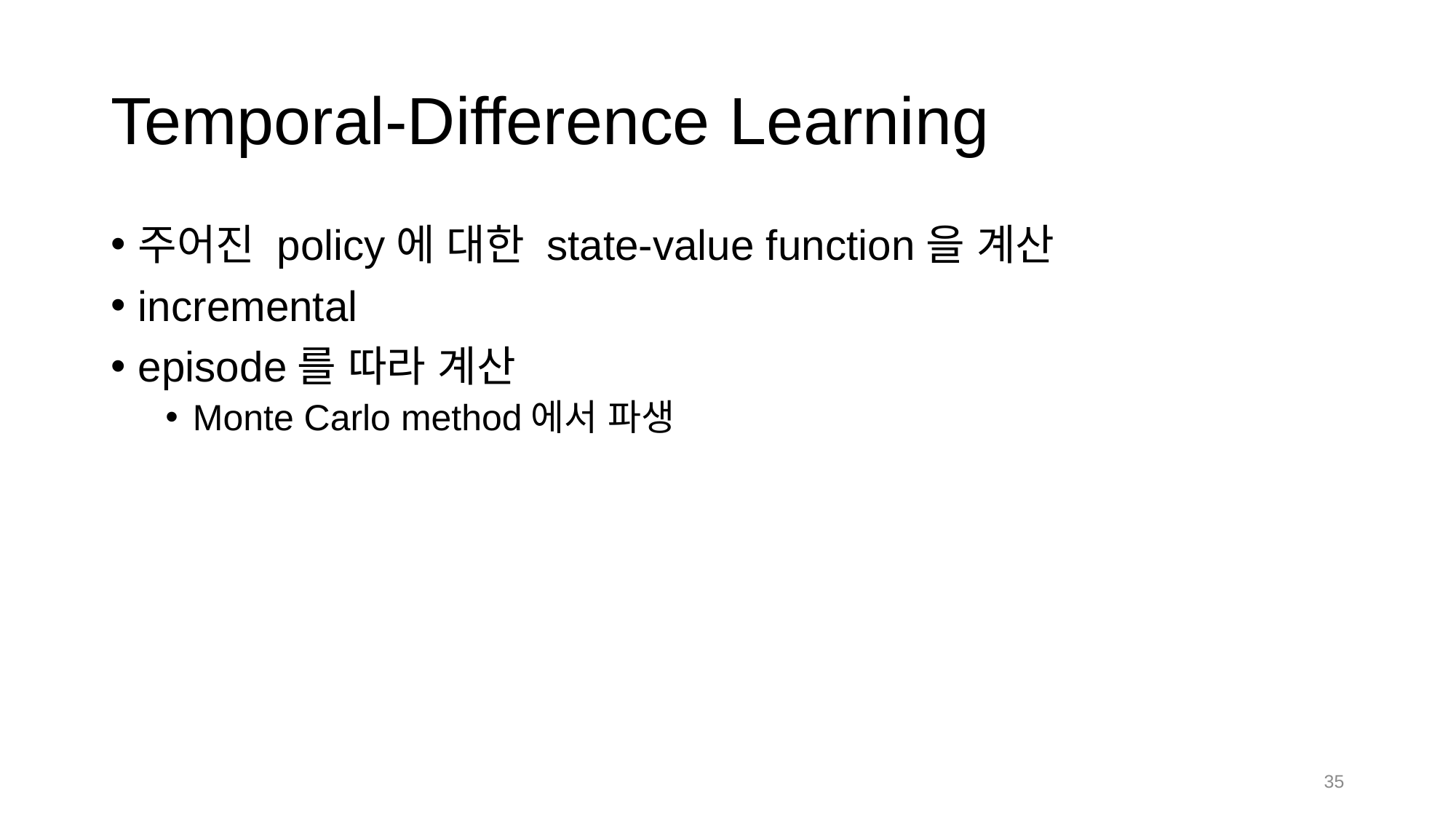

# Temporal-Difference Learning
주어진 policy에 대한 state-value function을 계산
incremental
episode를 따라 계산
Monte Carlo method에서 파생
35